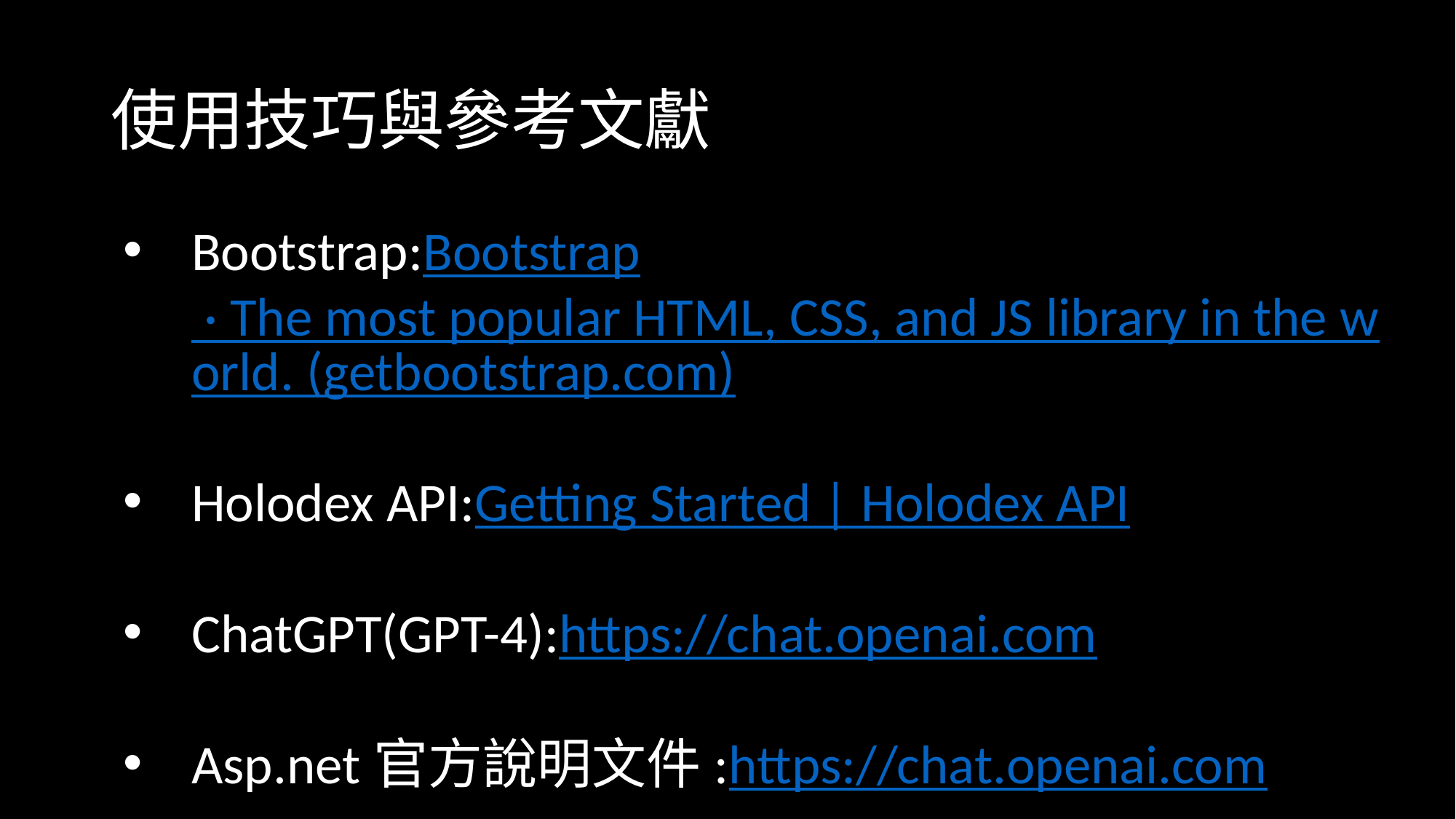

# 使用技巧與參考文獻
Bootstrap:Bootstrap · The most popular HTML, CSS, and JS library in the world. (getbootstrap.com)

Holodex API:Getting Started | Holodex API

ChatGPT(GPT-4):https://chat.openai.com

Asp.net官方說明文件:https://chat.openai.com